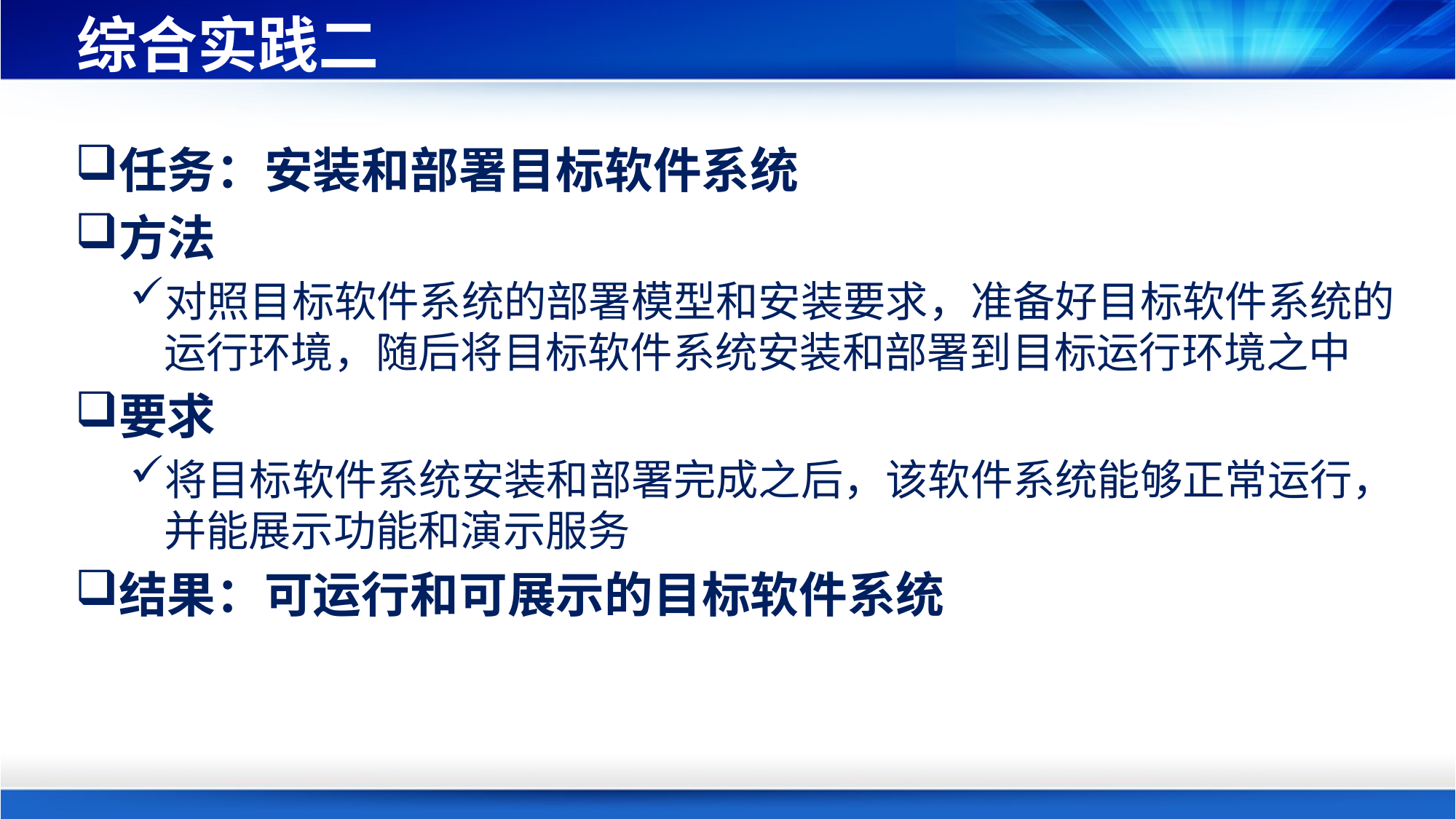

# 综合实践二
任务：安装和部署目标软件系统
方法
对照目标软件系统的部署模型和安装要求，准备好目标软件系统的运行环境，随后将目标软件系统安装和部署到目标运行环境之中
要求
将目标软件系统安装和部署完成之后，该软件系统能够正常运行，并能展示功能和演示服务
结果：可运行和可展示的目标软件系统